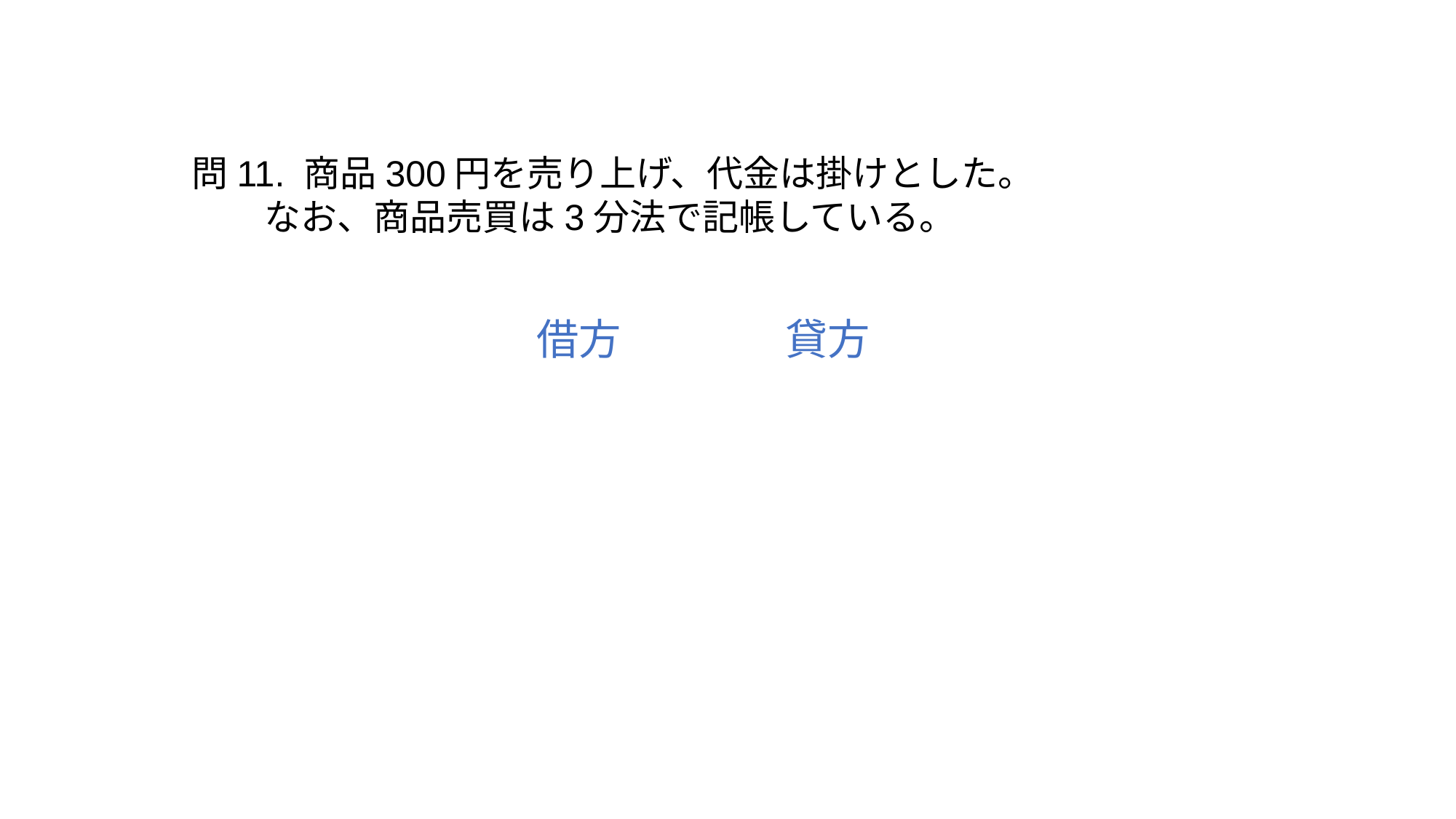

問11. 商品300円を売り上げ、代金は掛けとした。
　　なお、商品売買は3分法で記帳している。
借方
貸方